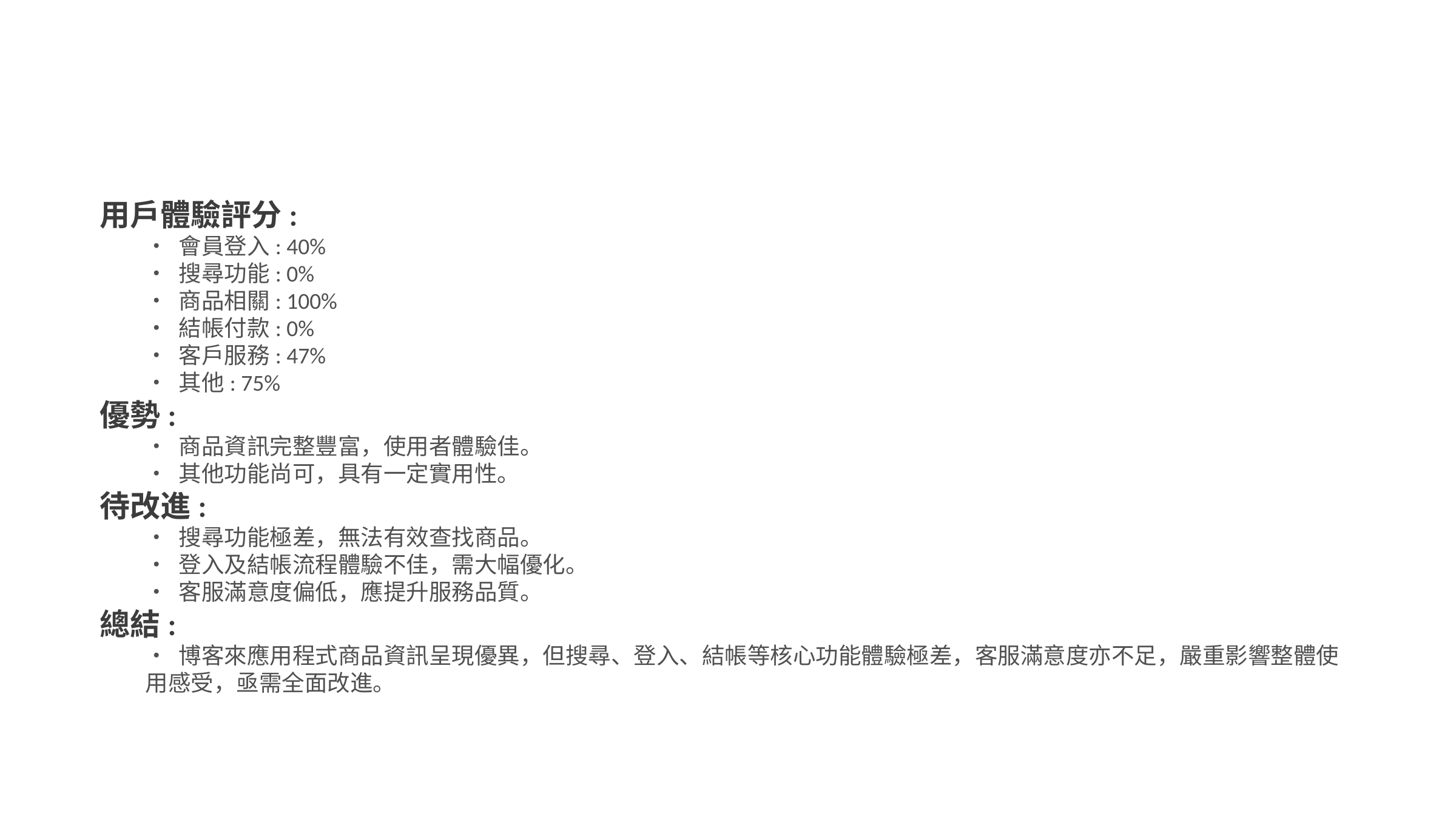

# 博客來 用戶體驗分析

用戶體驗評分:
• 會員登入: 40%
• 搜尋功能: 0%
• 商品相關: 100%
• 結帳付款: 0%
• 客戶服務: 47%
• 其他: 75%
優勢:
• 商品資訊完整豐富，使用者體驗佳。
• 其他功能尚可，具有一定實用性。
待改進:
• 搜尋功能極差，無法有效查找商品。
• 登入及結帳流程體驗不佳，需大幅優化。
• 客服滿意度偏低，應提升服務品質。
總結:
• 博客來應用程式商品資訊呈現優異，但搜尋、登入、結帳等核心功能體驗極差，客服滿意度亦不足，嚴重影響整體使用感受，亟需全面改進。